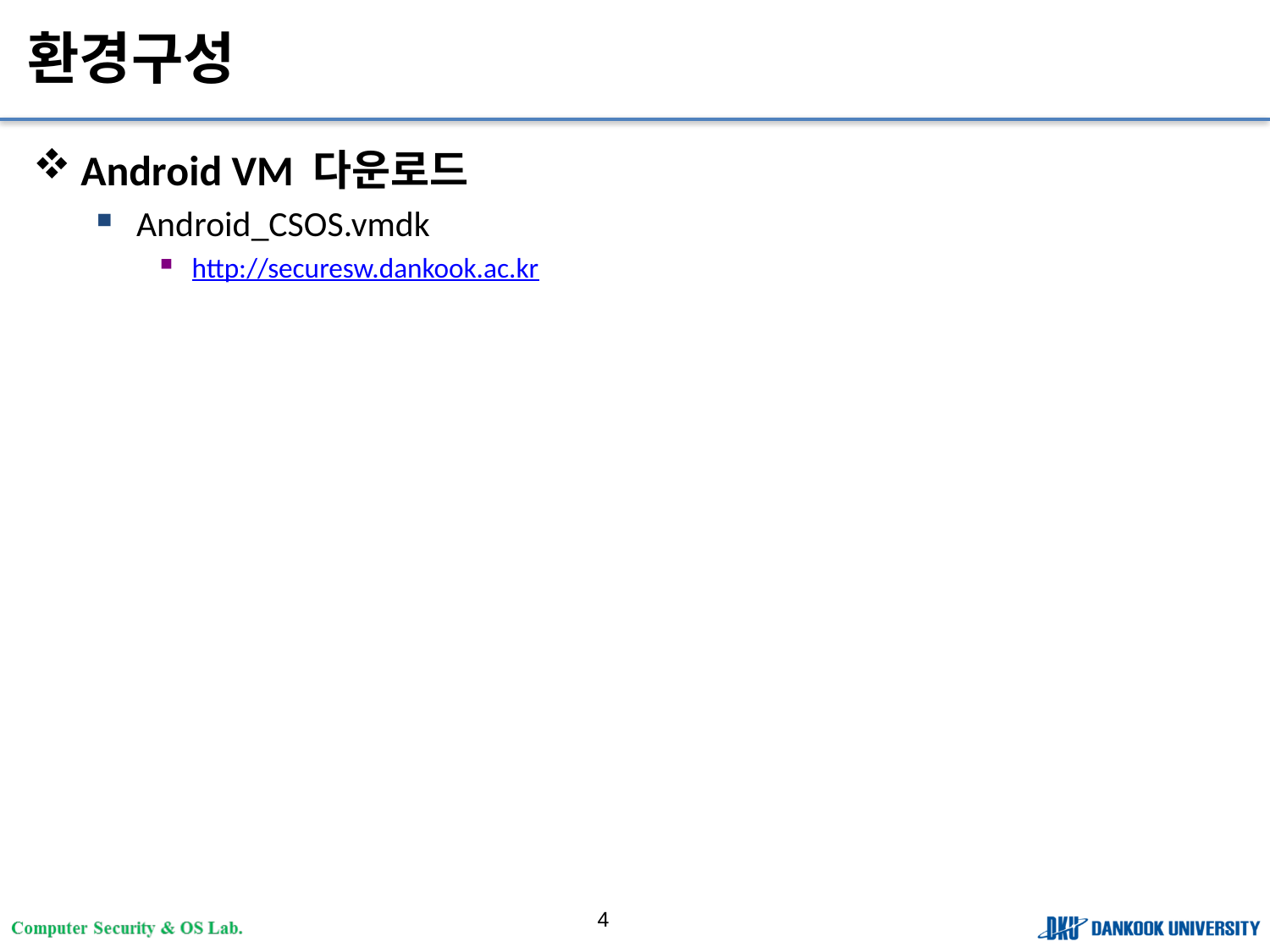

# 환경구성
Android VM 다운로드
Android_CSOS.vmdk
http://securesw.dankook.ac.kr

4